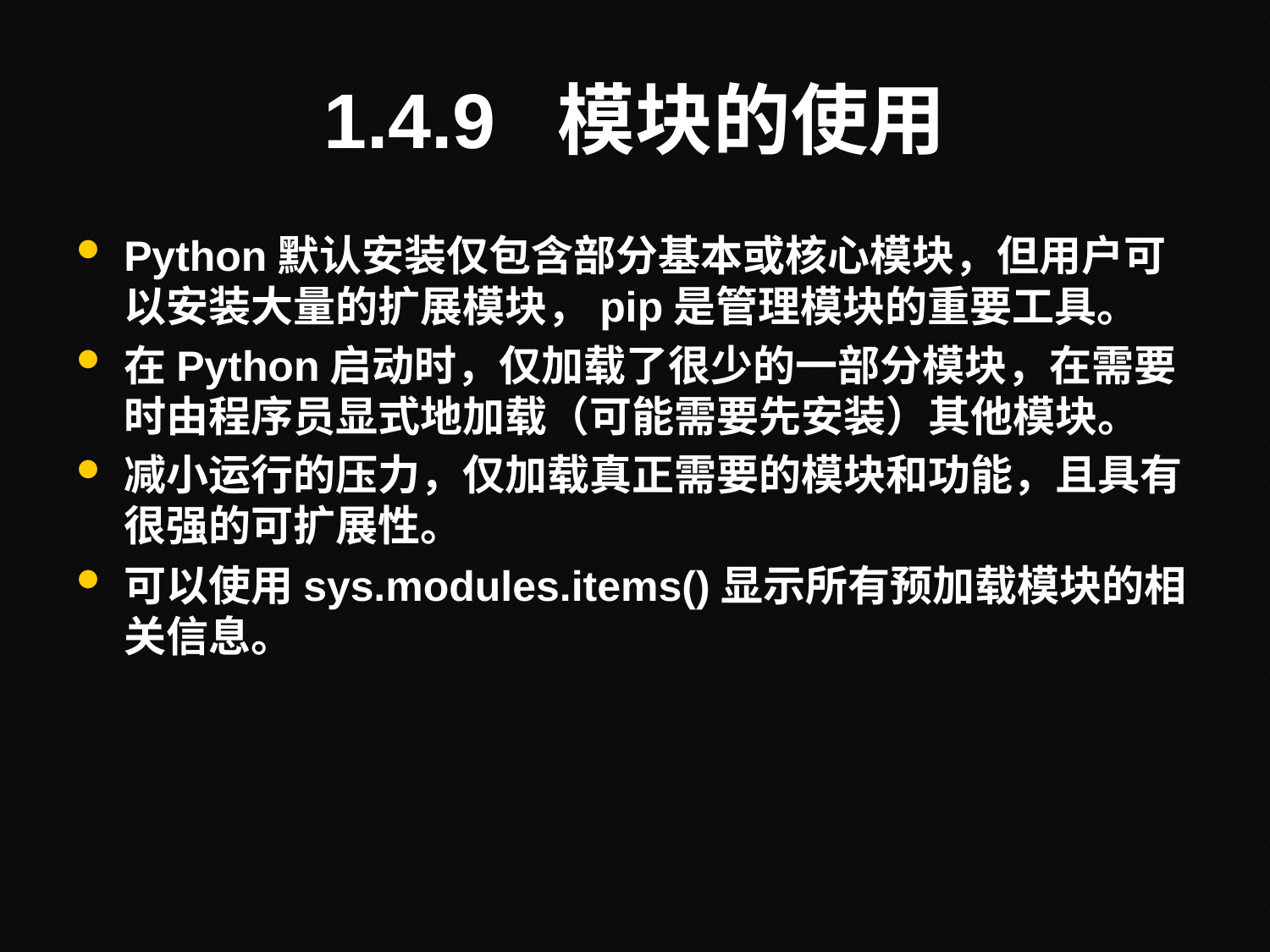

# 1.4.9  模块的使用
Python默认安装仅包含部分基本或核心模块，但用户可以安装大量的扩展模块，pip是管理模块的重要工具。
在Python启动时，仅加载了很少的一部分模块，在需要时由程序员显式地加载（可能需要先安装）其他模块。
减小运行的压力，仅加载真正需要的模块和功能，且具有很强的可扩展性。
可以使用sys.modules.items()显示所有预加载模块的相关信息。